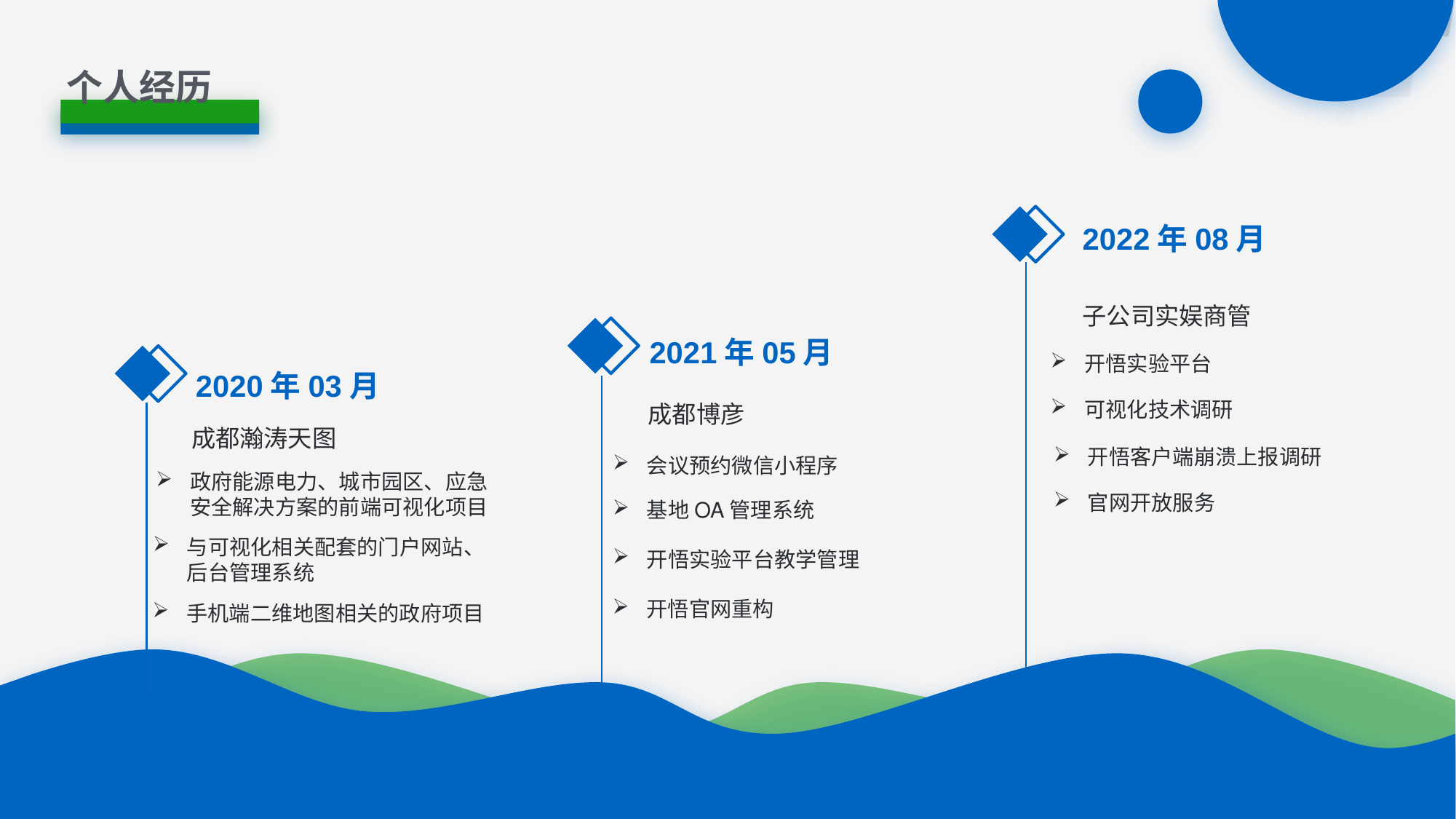

个人经历
2022年08月

子公司实娱商管

2021年05月
开悟实验平台

2020年03月
成都博彦
可视化技术调研
成都瀚涛天图
开悟客户端崩溃上报调研
会议预约微信小程序
政府能源电力、城市园区、应急安全解决方案的前端可视化项目
官网开放服务
基地OA管理系统
与可视化相关配套的门户网站、后台管理系统
开悟实验平台教学管理
开悟官网重构
手机端二维地图相关的政府项目